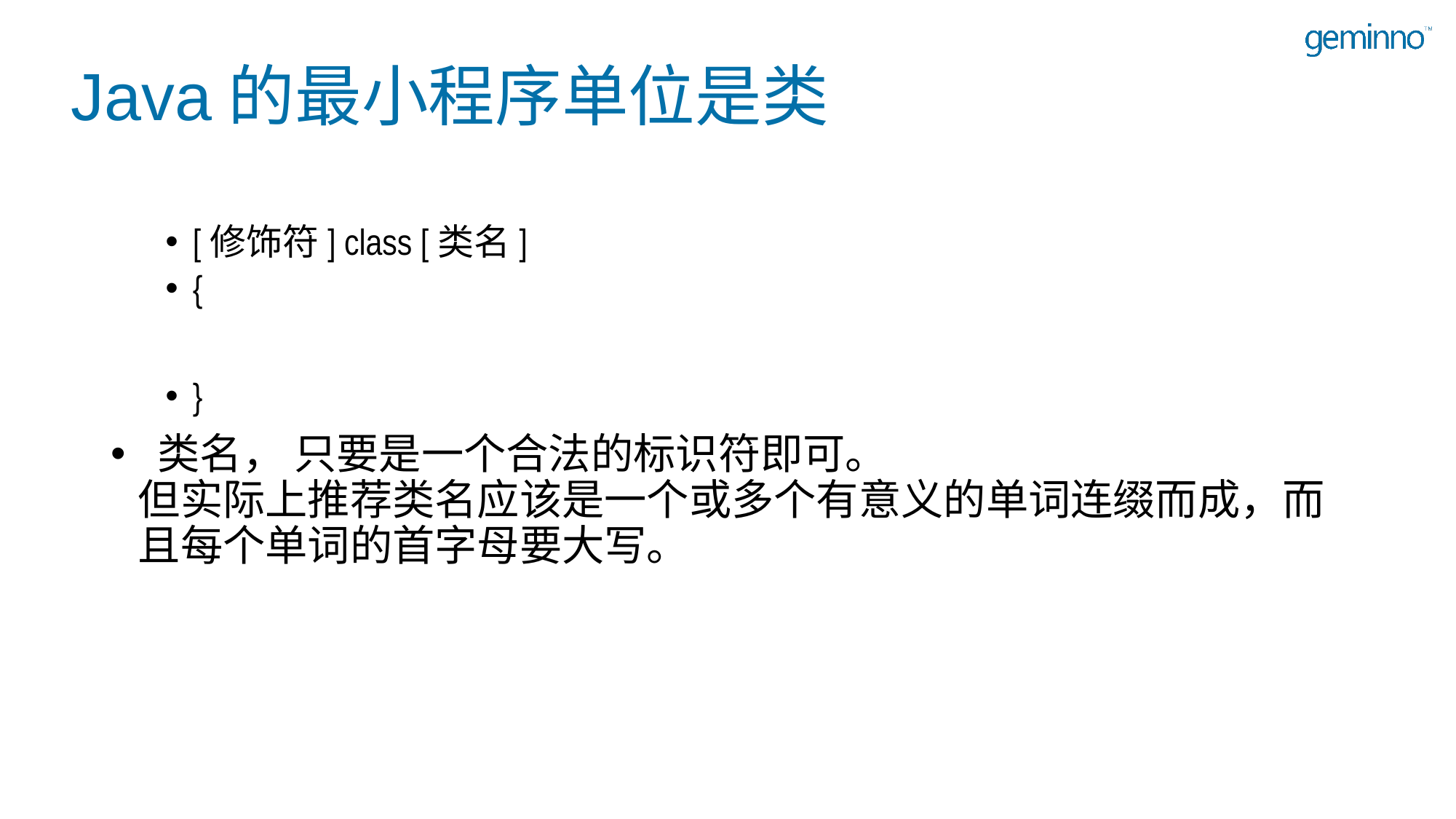

# Java的最小程序单位是类
[修饰符] class [类名]
{

}
 类名， 只要是一个合法的标识符即可。
但实际上推荐类名应该是一个或多个有意义的单词连缀而成，而且每个单词的首字母要大写。